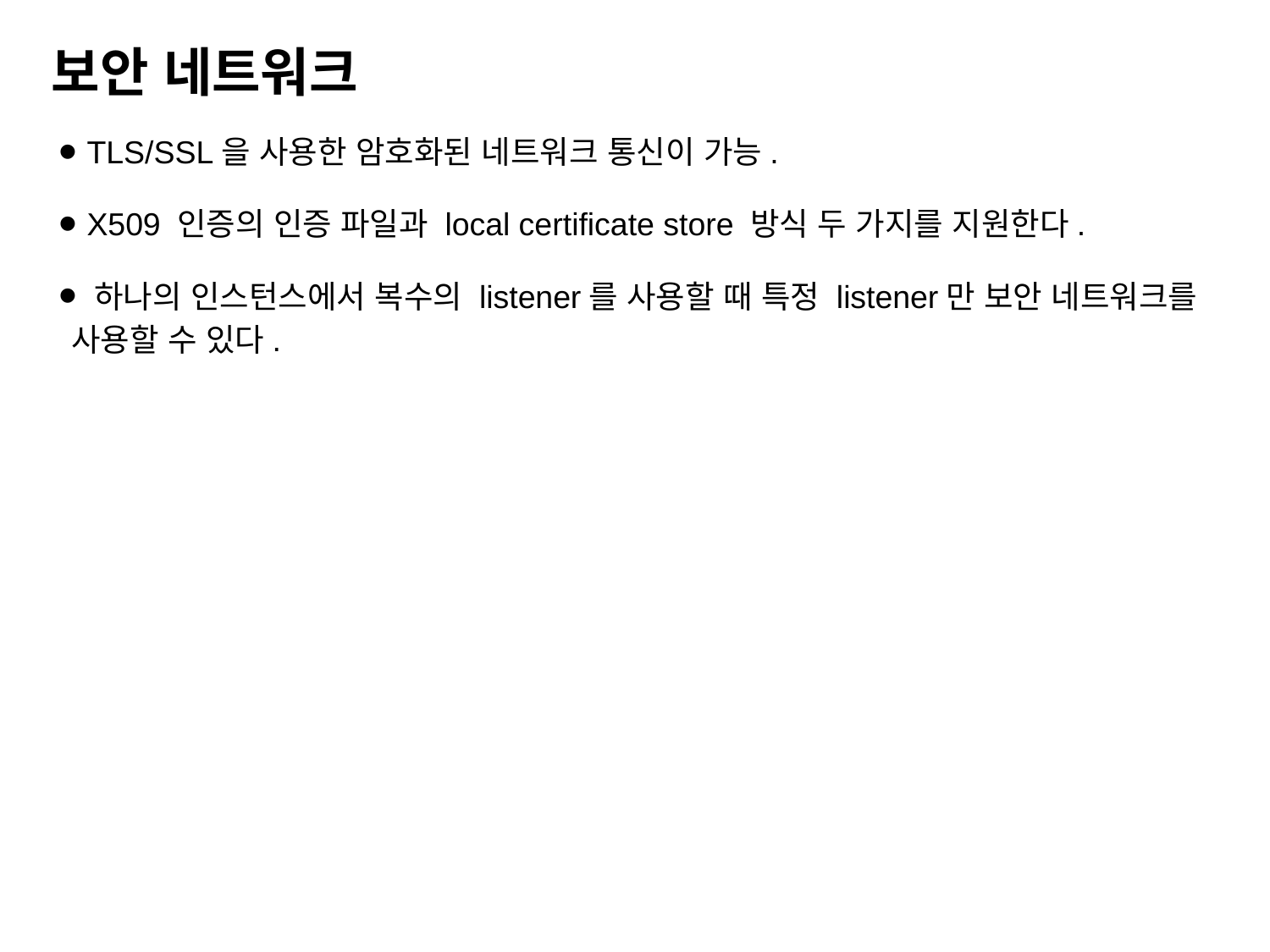

보안 네트워크
 TLS/SSL을 사용한 암호화된 네트워크 통신이 가능.
 X509 인증의 인증 파일과 local certificate store 방식 두 가지를 지원한다.
 하나의 인스턴스에서 복수의 listener를 사용할 때 특정 listener만 보안 네트워크를 사용할 수 있다.